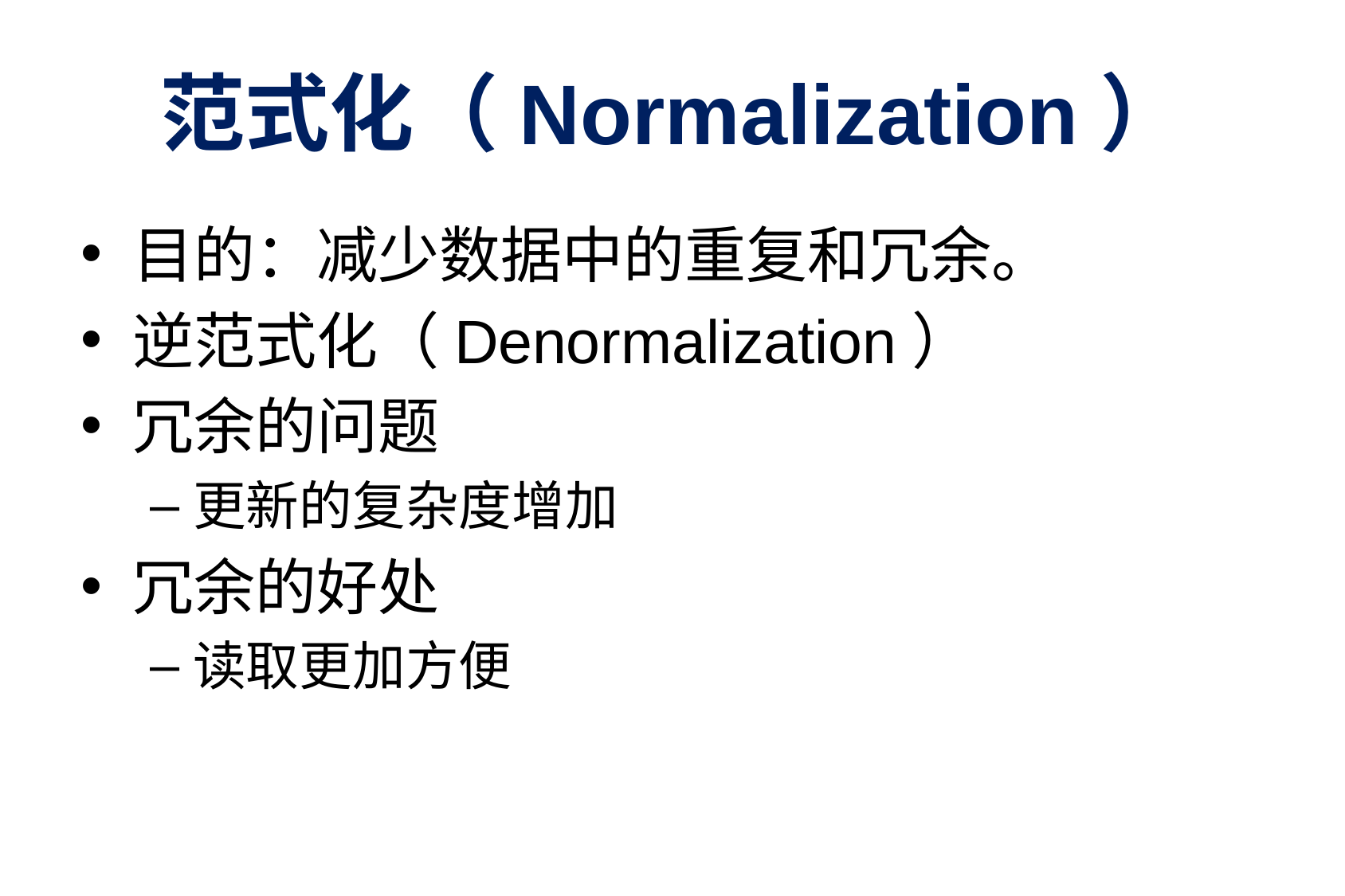

# 范式化（Normalization）
目的：减少数据中的重复和冗余。
逆范式化（Denormalization）
冗余的问题
更新的复杂度增加
冗余的好处
读取更加方便